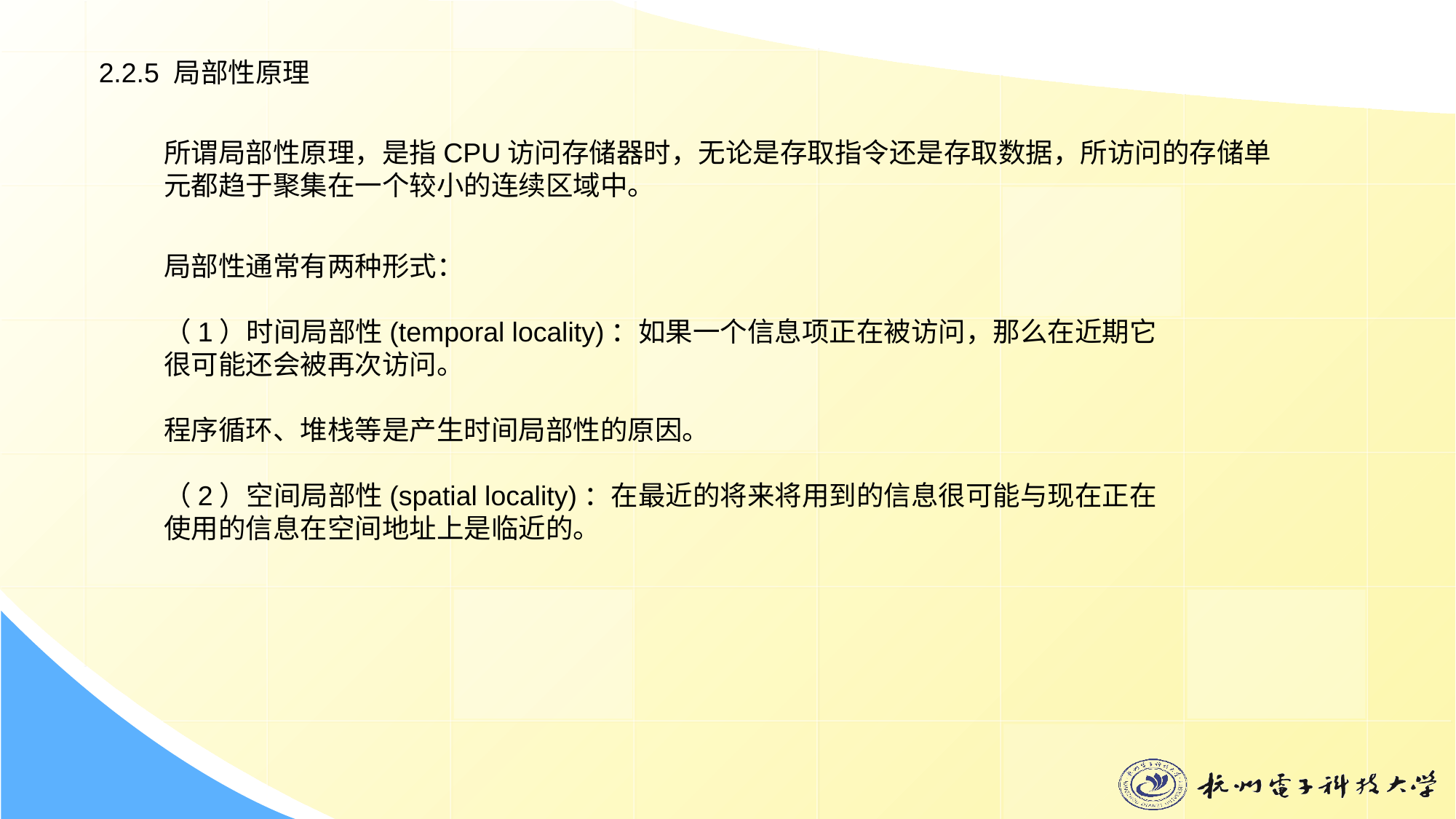

2.2.5 局部性原理
所谓局部性原理，是指CPU访问存储器时，无论是存取指令还是存取数据，所访问的存储单元都趋于聚集在一个较小的连续区域中。
局部性通常有两种形式：

（1）时间局部性(temporal locality)：如果一个信息项正在被访问，那么在近期它很可能还会被再次访问。

程序循环、堆栈等是产生时间局部性的原因。

（2）空间局部性(spatial locality)：在最近的将来将用到的信息很可能与现在正在使用的信息在空间地址上是临近的。